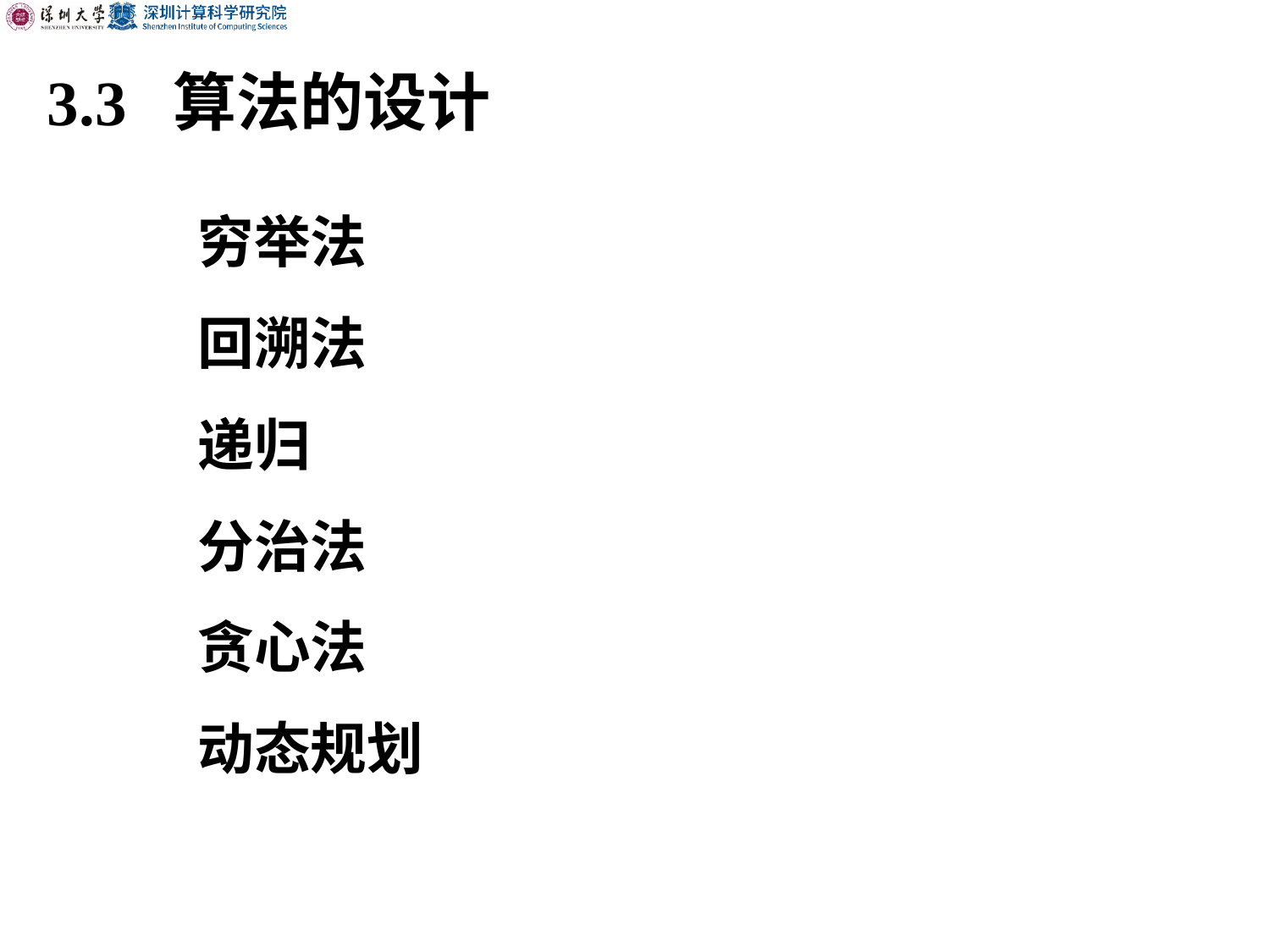

3.3  算法的设计
穷举法
回溯法
递归
分治法
贪心法
动态规划